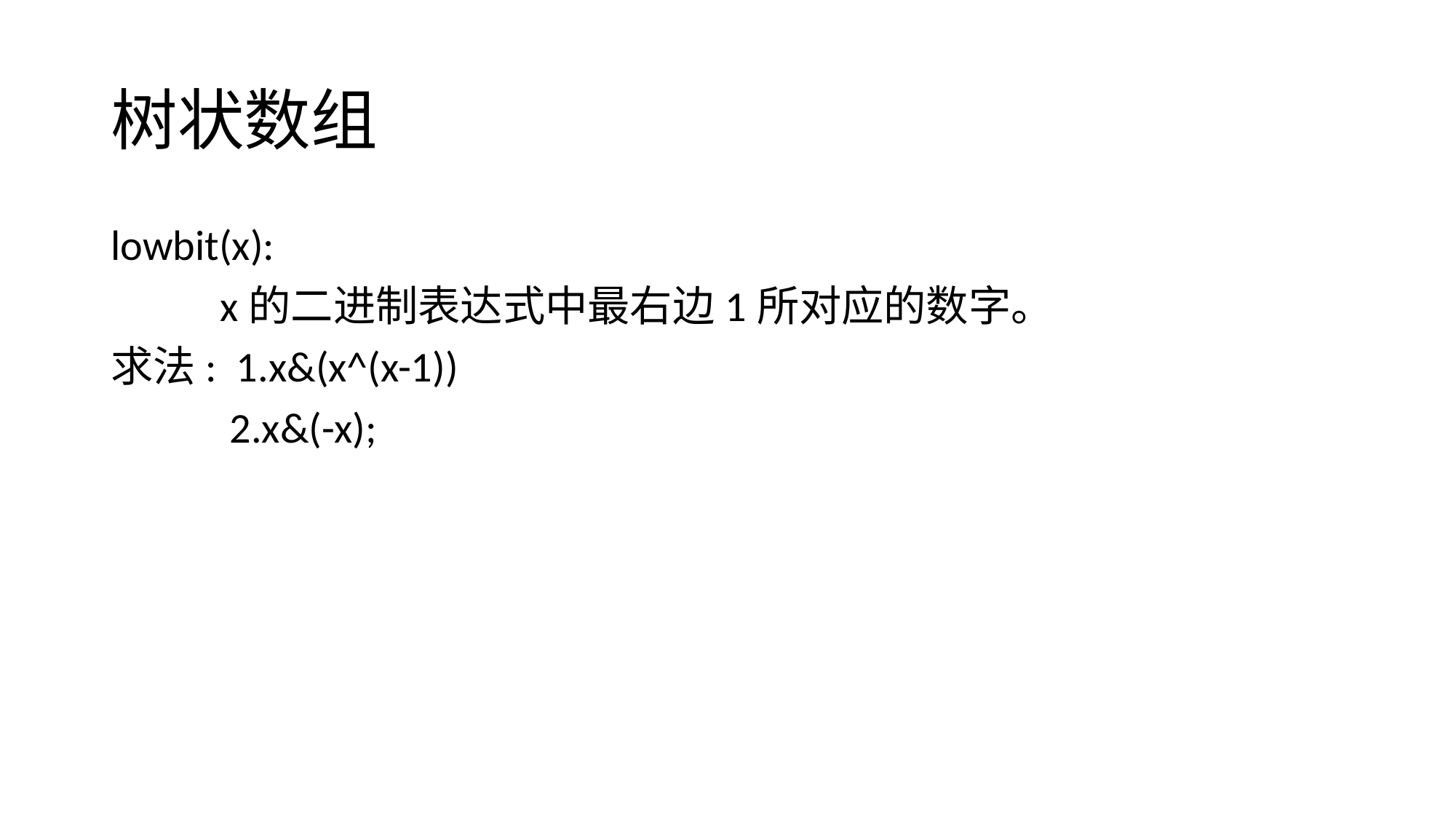

# 树状数组
lowbit(x):
	x的二进制表达式中最右边1所对应的数字。
求法:  1.x&(x^(x-1))
	 2.x&(-x);